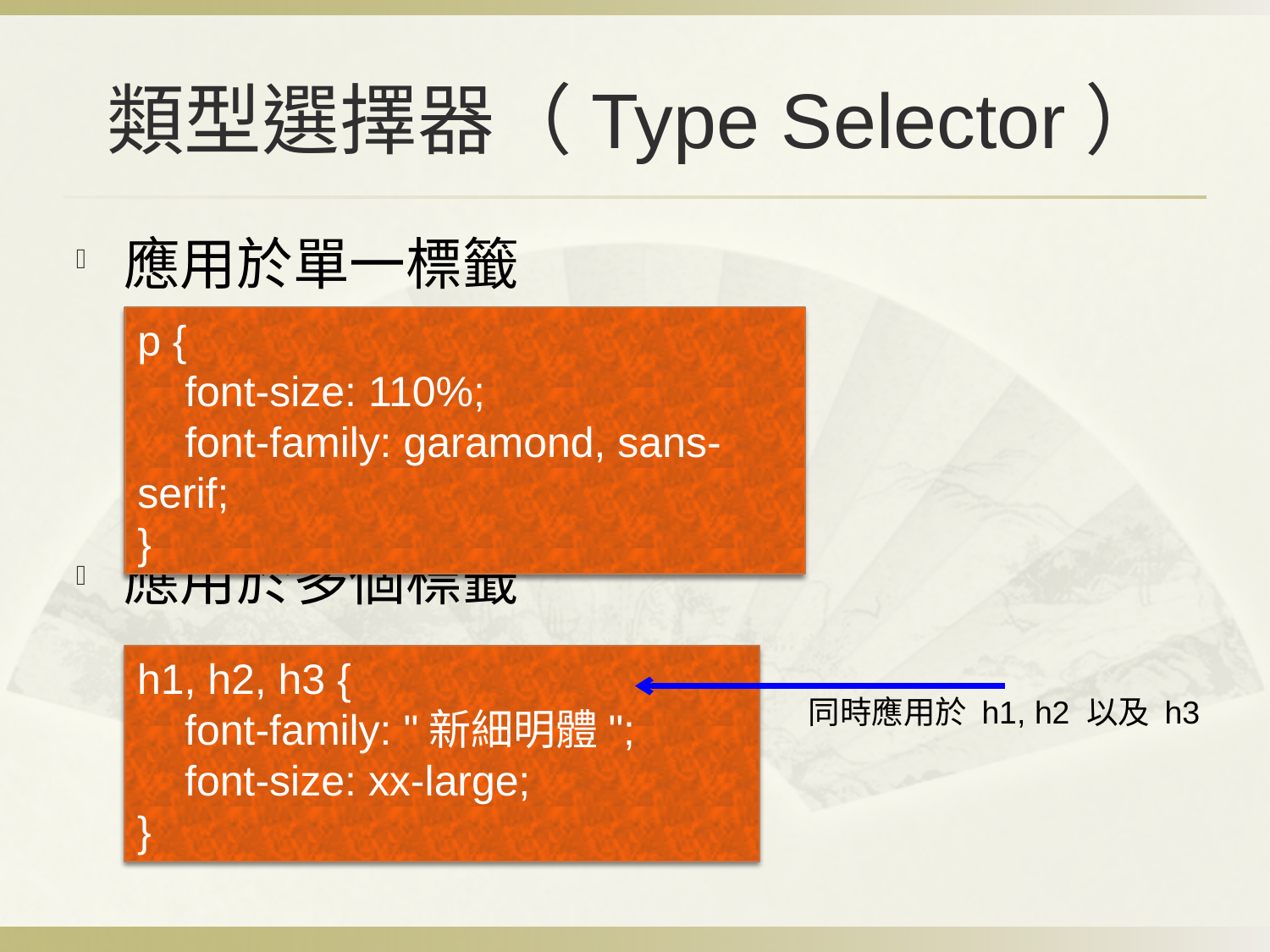

# 類型選擇器（Type Selector）
應用於單一標籤

應用於多個標籤
p {
    font-size: 110%;
    font-family: garamond, sans-serif;
}
h1, h2, h3 {
    font-family: "新細明體";
    font-size: xx-large;
}
同時應用於 h1, h2 以及 h3